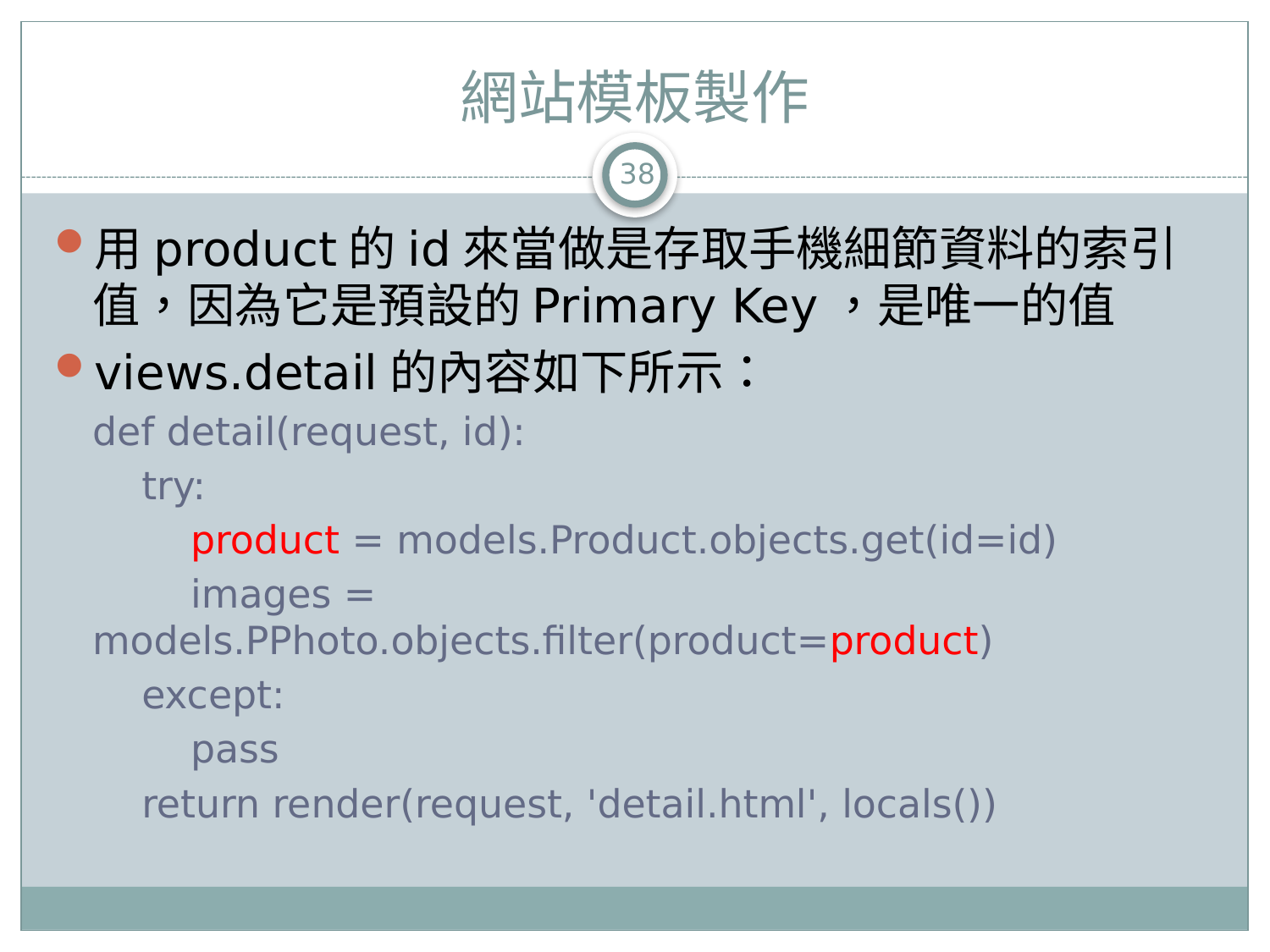

# 網站模板製作
38
用product的id來當做是存取手機細節資料的索引值，因為它是預設的Primary Key，是唯一的值
views.detail的內容如下所示：
def detail(request, id):
    try:
        product = models.Product.objects.get(id=id)
        images = models.PPhoto.objects.filter(product=product)
    except:
        pass
    return render(request, 'detail.html', locals())